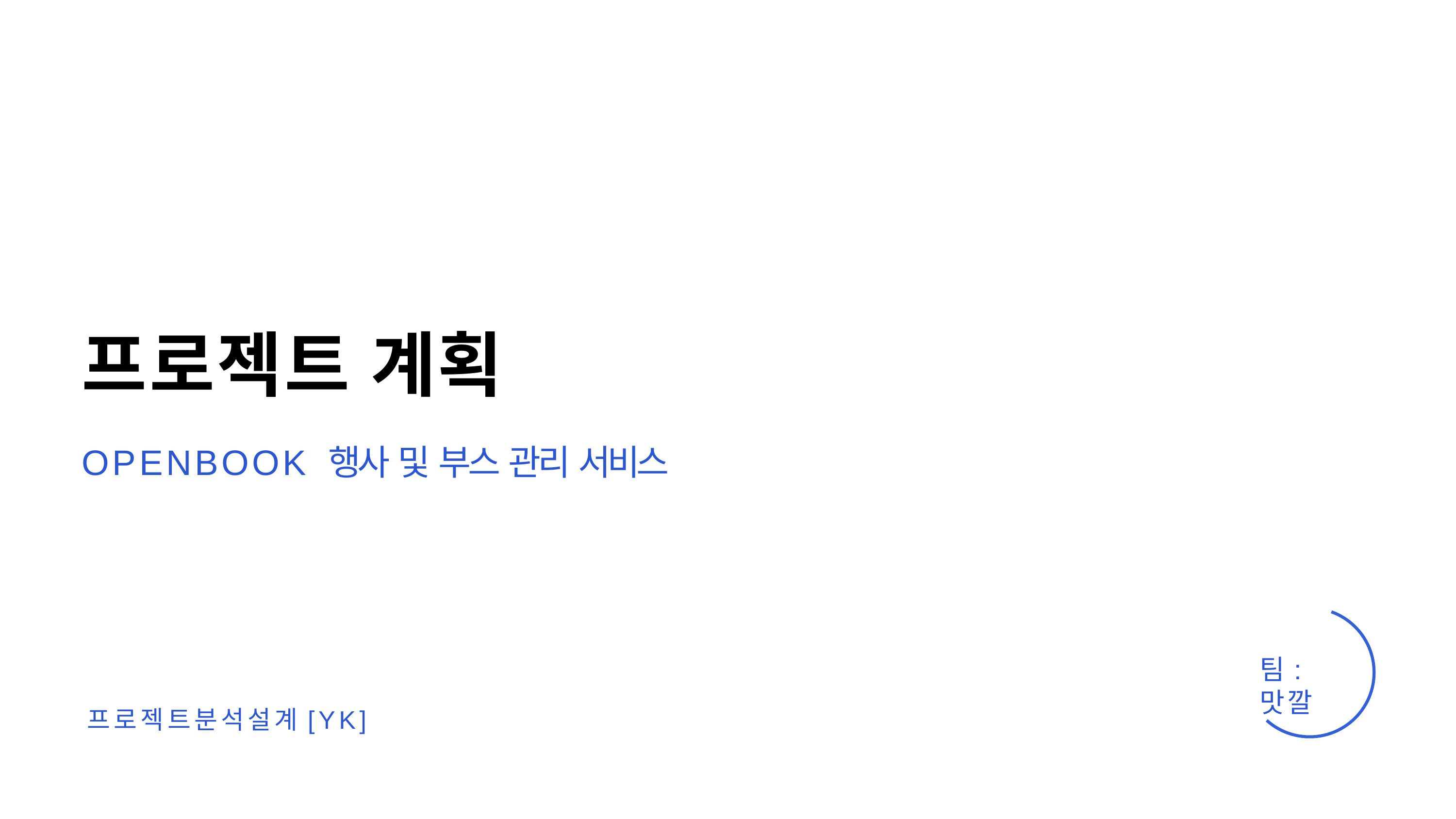

# 프로젝트 계획
OPENBOOK 행사 및 부스 관리 서비스

팀:맛깔
프로젝트분석설계[YK]